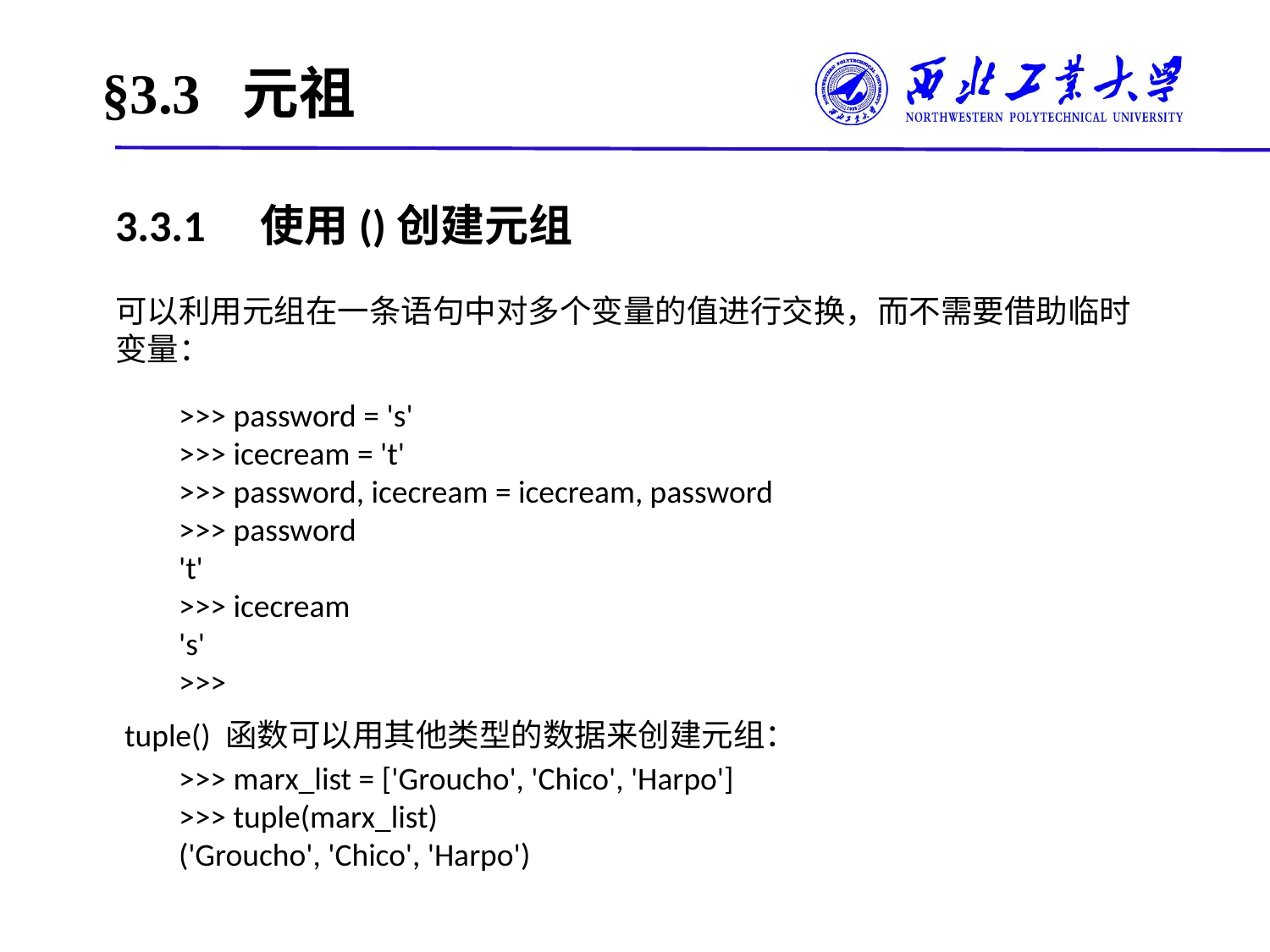

# §3.3  元祖
3.3.1　使用()创建元组

可以利用元组在一条语句中对多个变量的值进行交换，而不需要借助临时变量：
>>> password = 's'
>>> icecream = 't'
>>> password, icecream = icecream, password
>>> password
't'
>>> icecream
's'
>>>
tuple() 函数可以用其他类型的数据来创建元组：
>>> marx_list = ['Groucho', 'Chico', 'Harpo']
>>> tuple(marx_list)
('Groucho', 'Chico', 'Harpo')